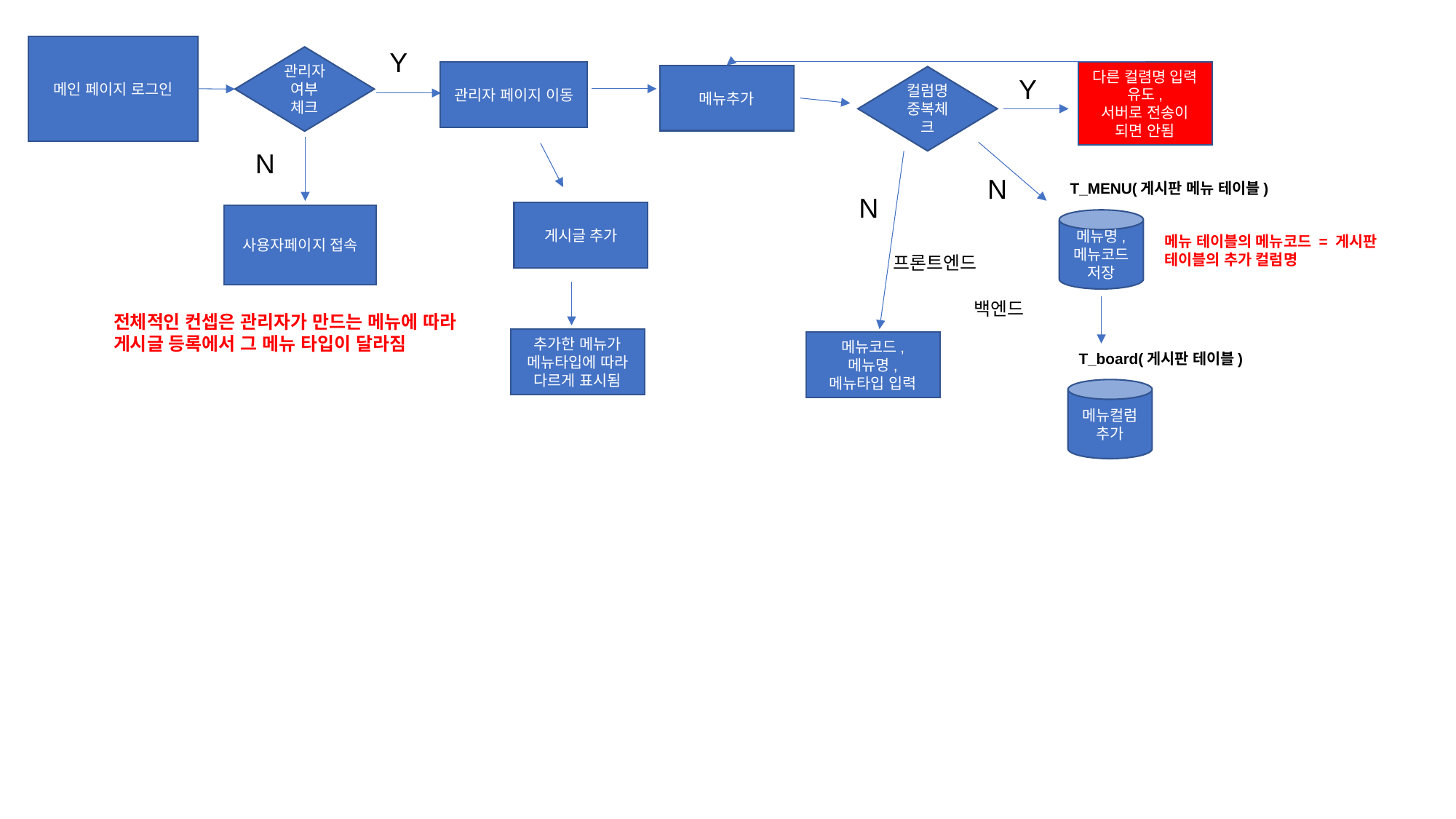

메인 페이지 로그인
Y
관리자 여부 체크
관리자 페이지 이동
다른 컬렴명 입력 유도,
서버로 전송이 되면 안됨
메뉴추가
컬럼명 중복체크
Y
N
N
T_MENU(게시판 메뉴 테이블)
N
게시글 추가
사용자페이지 접속
메뉴명, 메뉴코드 저장
메뉴 테이블의 메뉴코드 = 게시판 테이블의 추가 컬럼명
프론트엔드
백엔드
전체적인 컨셉은 관리자가 만드는 메뉴에 따라 게시글 등록에서 그 메뉴 타입이 달라짐

추가한 메뉴가 메뉴타입에 따라 다르게 표시됨
메뉴코드, 메뉴명, 메뉴타입 입력
T_board(게시판 테이블)
메뉴컬럼 추가